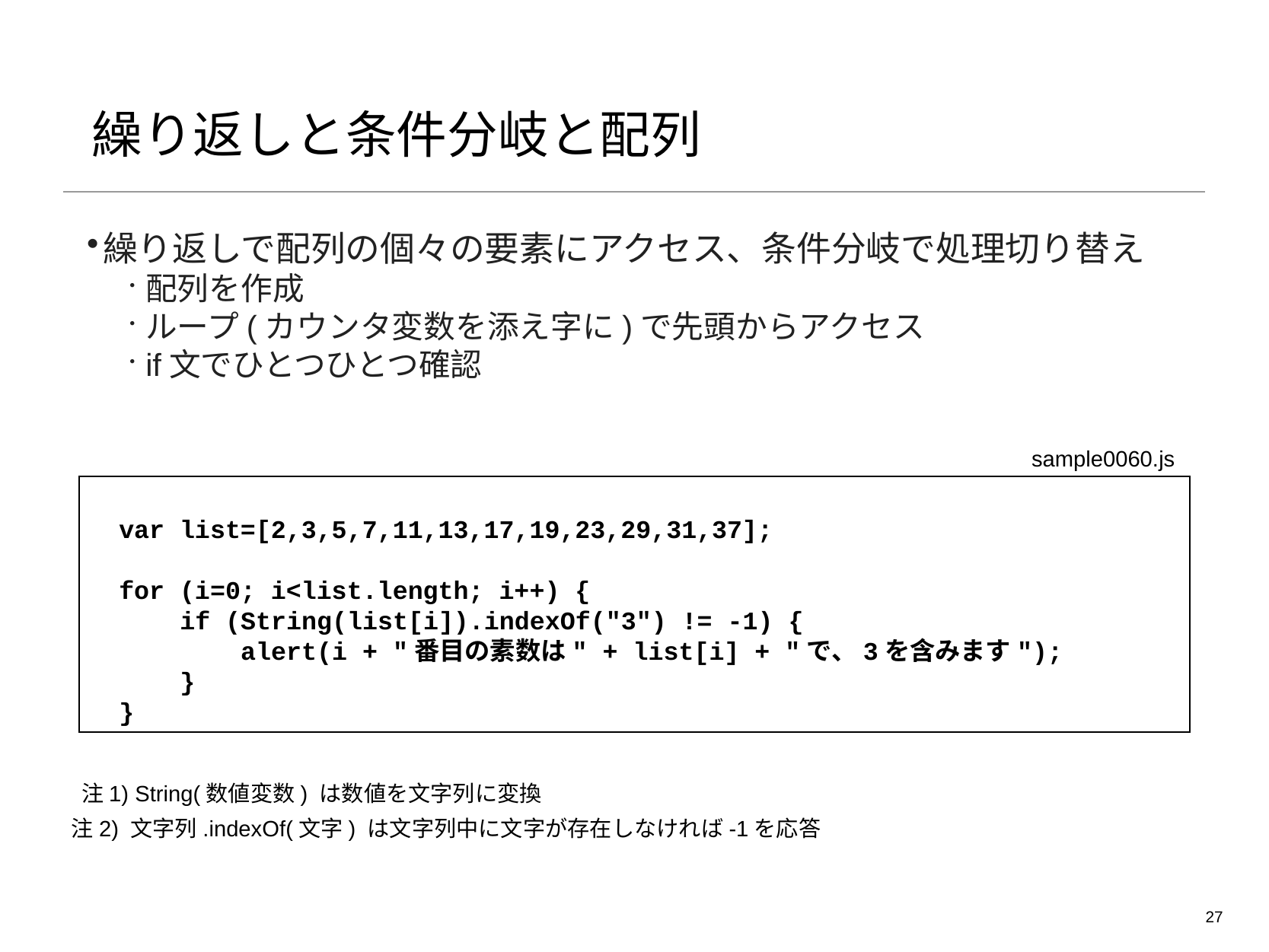

# 繰り返しと条件分岐と配列
繰り返しで配列の個々の要素にアクセス、条件分岐で処理切り替え
配列を作成
ループ(カウンタ変数を添え字に)で先頭からアクセス
if文でひとつひとつ確認
sample0060.js

var list=[2,3,5,7,11,13,17,19,23,29,31,37];

for (i=0; i<list.length; i++) {
    if (String(list[i]).indexOf("3") != -1) {
        alert(i + "番目の素数は" + list[i] + "で、3を含みます");
    }
}
注1) String(数値変数) は数値を文字列に変換
注2) 文字列.indexOf(文字) は文字列中に文字が存在しなければ-1を応答
27